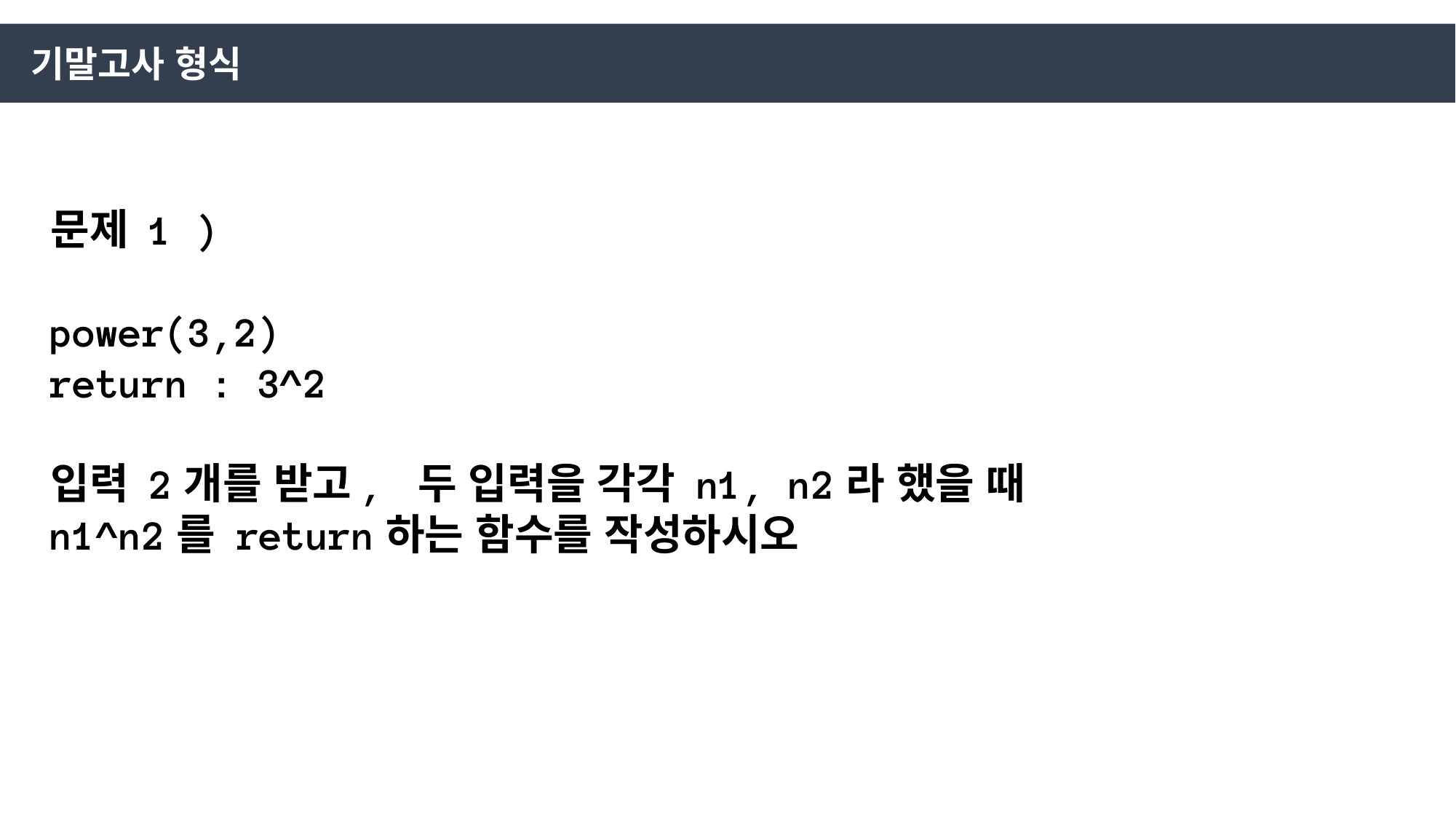

기말고사 형식
문제 1 )

power(3,2)
return : 3^2

입력 2개를 받고, 두 입력을 각각 n1, n2라 했을 때
n1^n2를 return하는 함수를 작성하시오